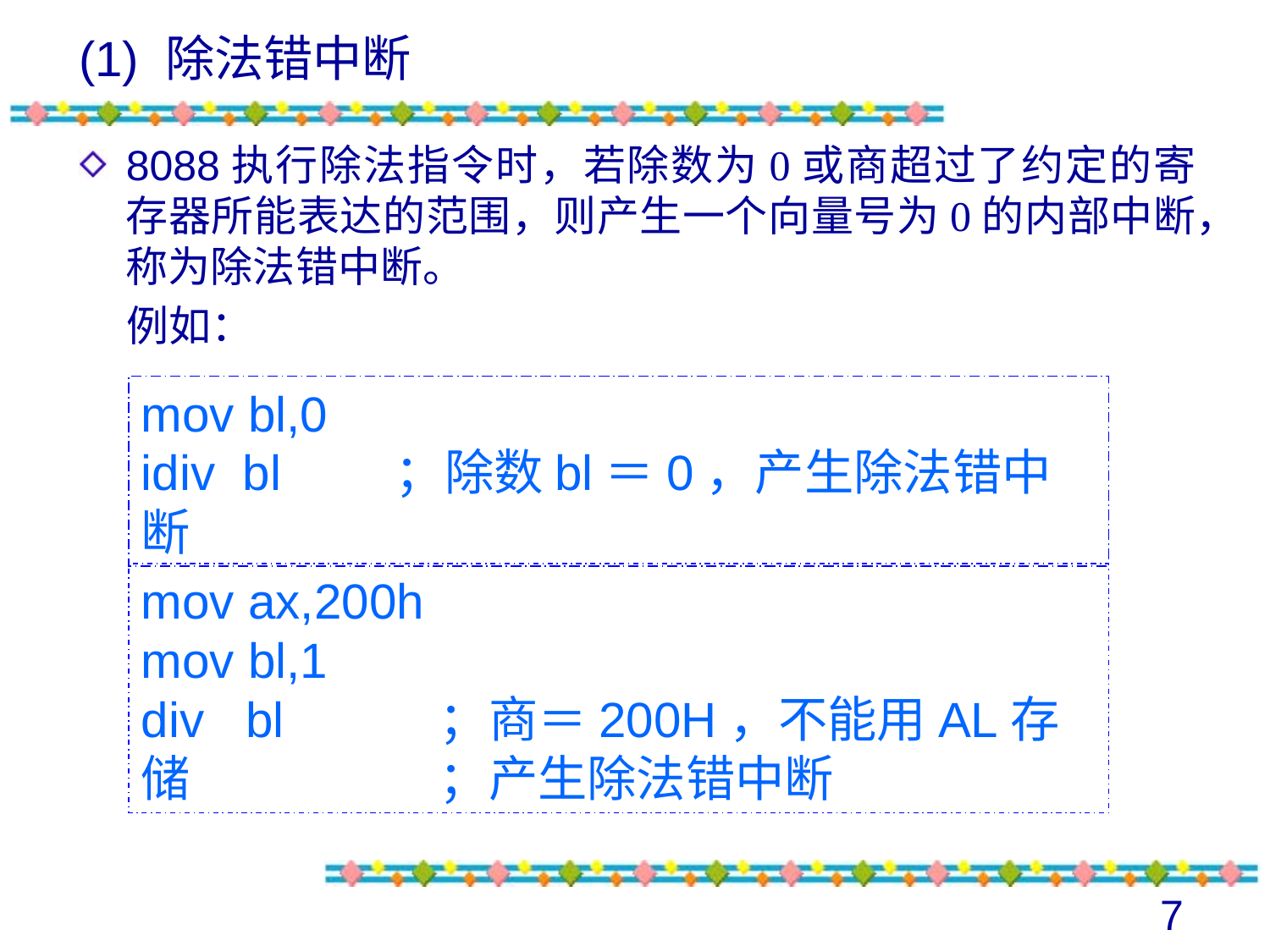

# (1) 除法错中断
8088执行除法指令时，若除数为0或商超过了约定的寄存器所能表达的范围，则产生一个向量号为0的内部中断，称为除法错中断。
    例如：
mov bl,0
idiv  bl	；除数bl＝0，产生除法错中断
mov ax,200h
mov bl,1
div   bl	；商＝200H，不能用AL存储	；产生除法错中断